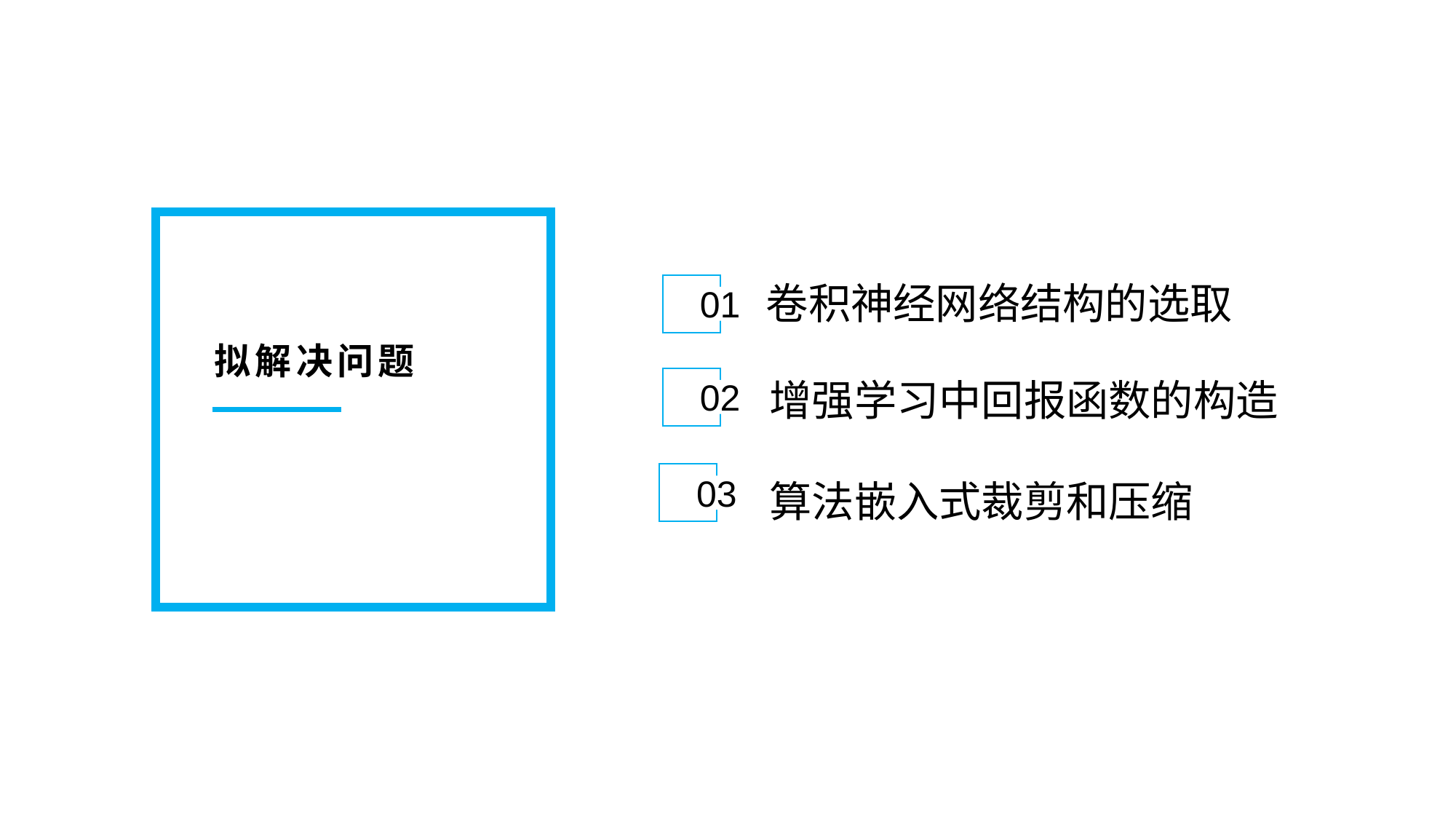

卷积神经网络结构的选取

01

拟解决问题

02

增强学习中回报函数的构造

03

算法嵌入式裁剪和压缩